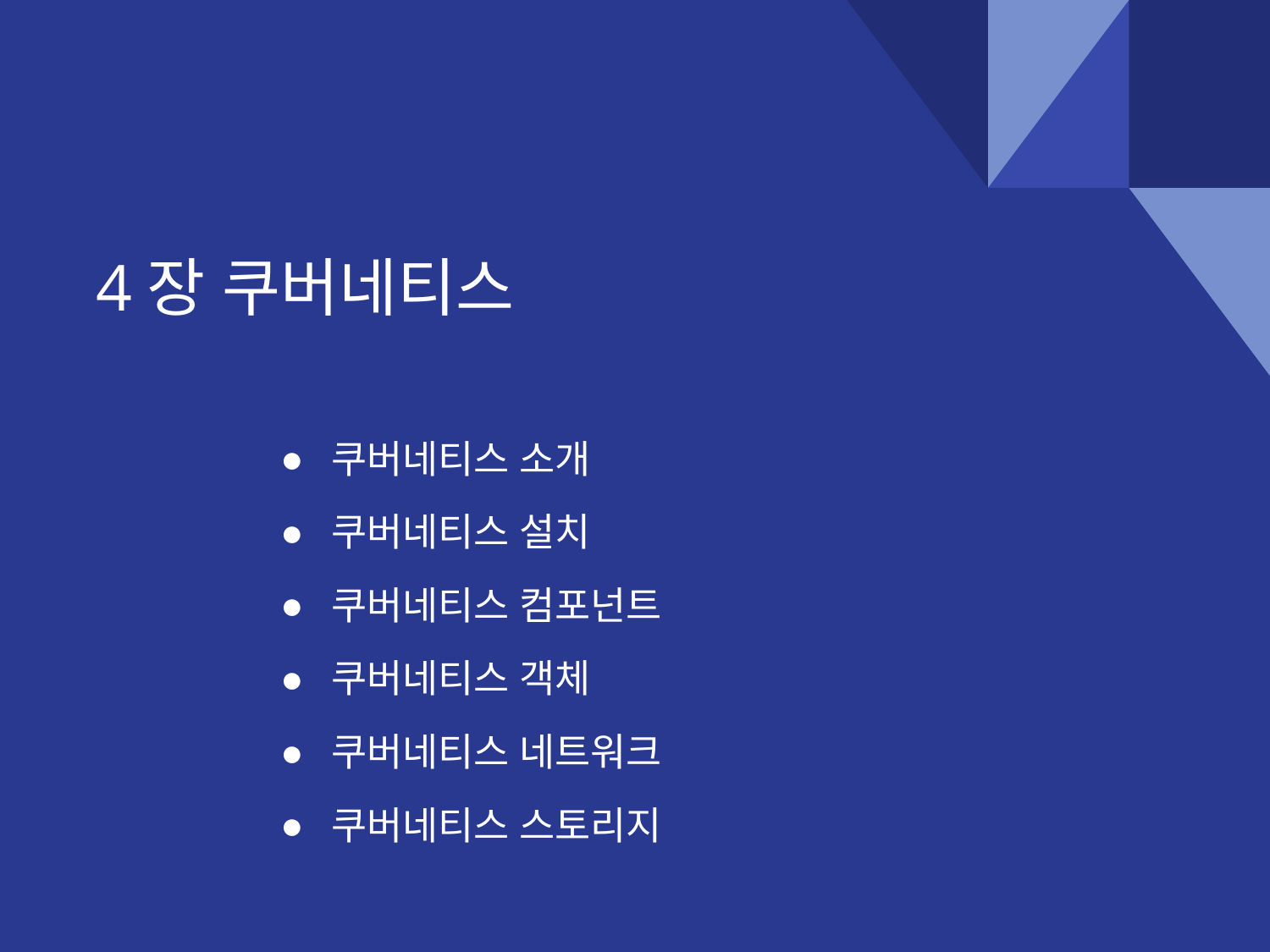

# 4장 쿠버네티스
쿠버네티스 소개
쿠버네티스 설치
쿠버네티스 컴포넌트
쿠버네티스 객체
쿠버네티스 네트워크
쿠버네티스 스토리지